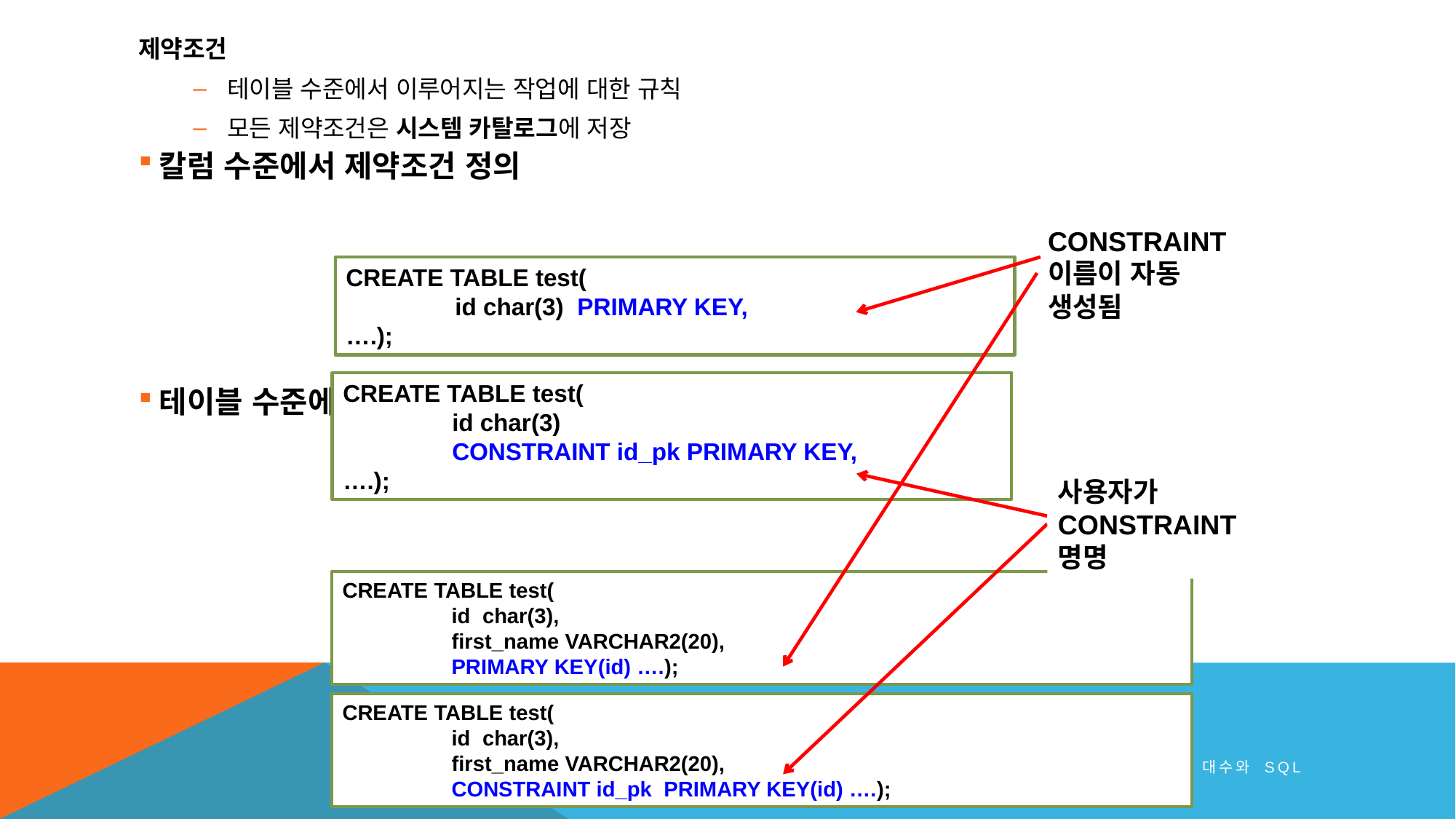

제약조건
테이블 수준에서 이루어지는 작업에 대한 규칙
모든 제약조건은 시스템 카탈로그에 저장
칼럼 수준에서 제약조건 정의

테이블 수준에서 제약조건 정의

CONSTRAINT 이름이 자동 생성됨
CREATE TABLE test(
	id char(3)  PRIMARY KEY,
….);
CREATE TABLE test(
	id char(3)
	CONSTRAINT id_pk PRIMARY KEY,
….);
사용자가 CONSTRAINT  명명
CREATE TABLE test(
	id  char(3),
	first_name VARCHAR2(20),
	PRIMARY KEY(id) ….);
CREATE TABLE test(
	id  char(3),
	first_name VARCHAR2(20),
	CONSTRAINT id_pk  PRIMARY KEY(id) ….);
4장. 관계 대수와 SQL